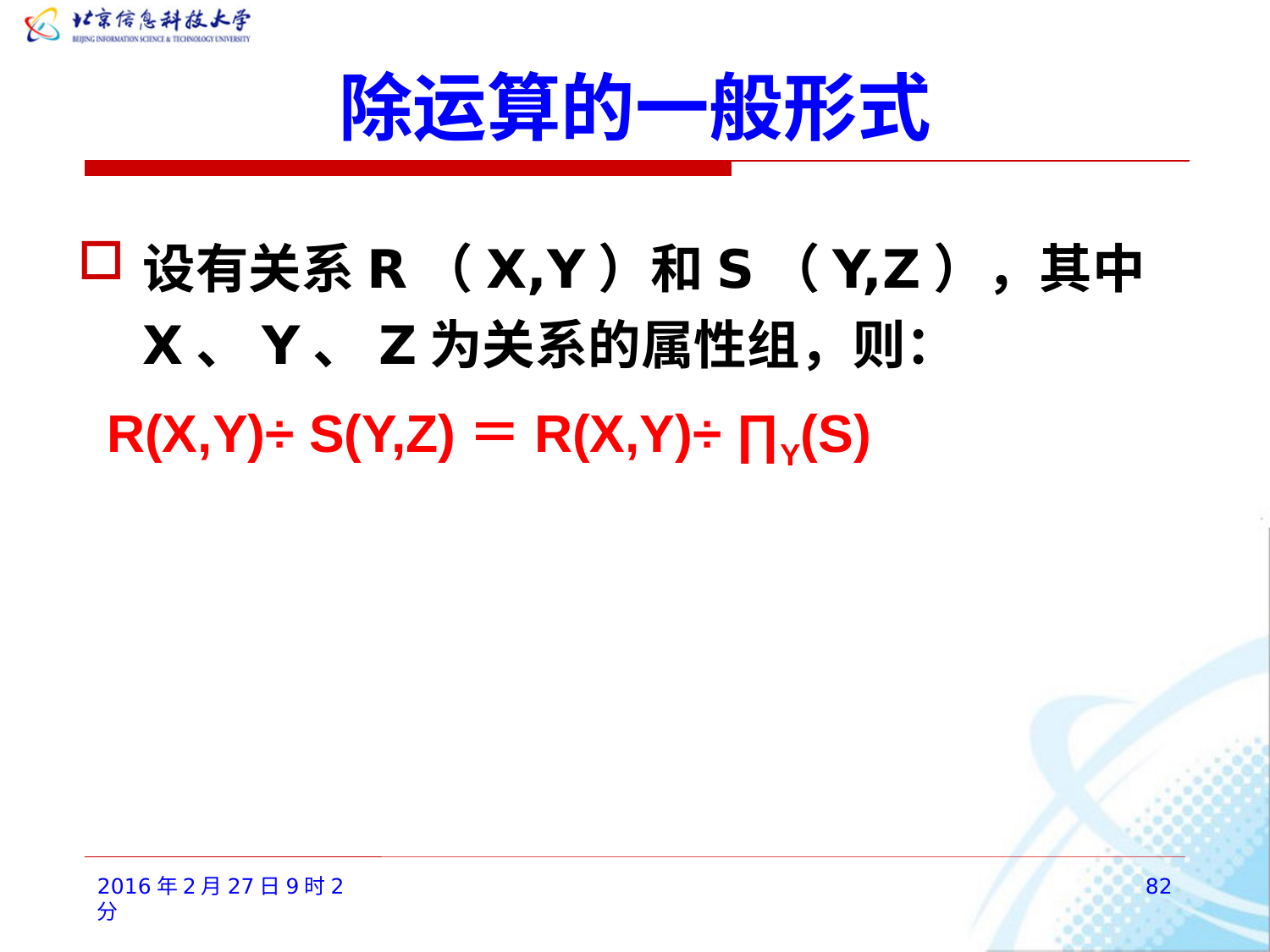

# 除运算的一般形式
设有关系R（X,Y）和S（Y,Z），其中X、Y、Z为关系的属性组，则：
  R(X,Y)÷ S(Y,Z)＝R(X,Y)÷ ∏Y(S)
2016年2月27日9时2分
82